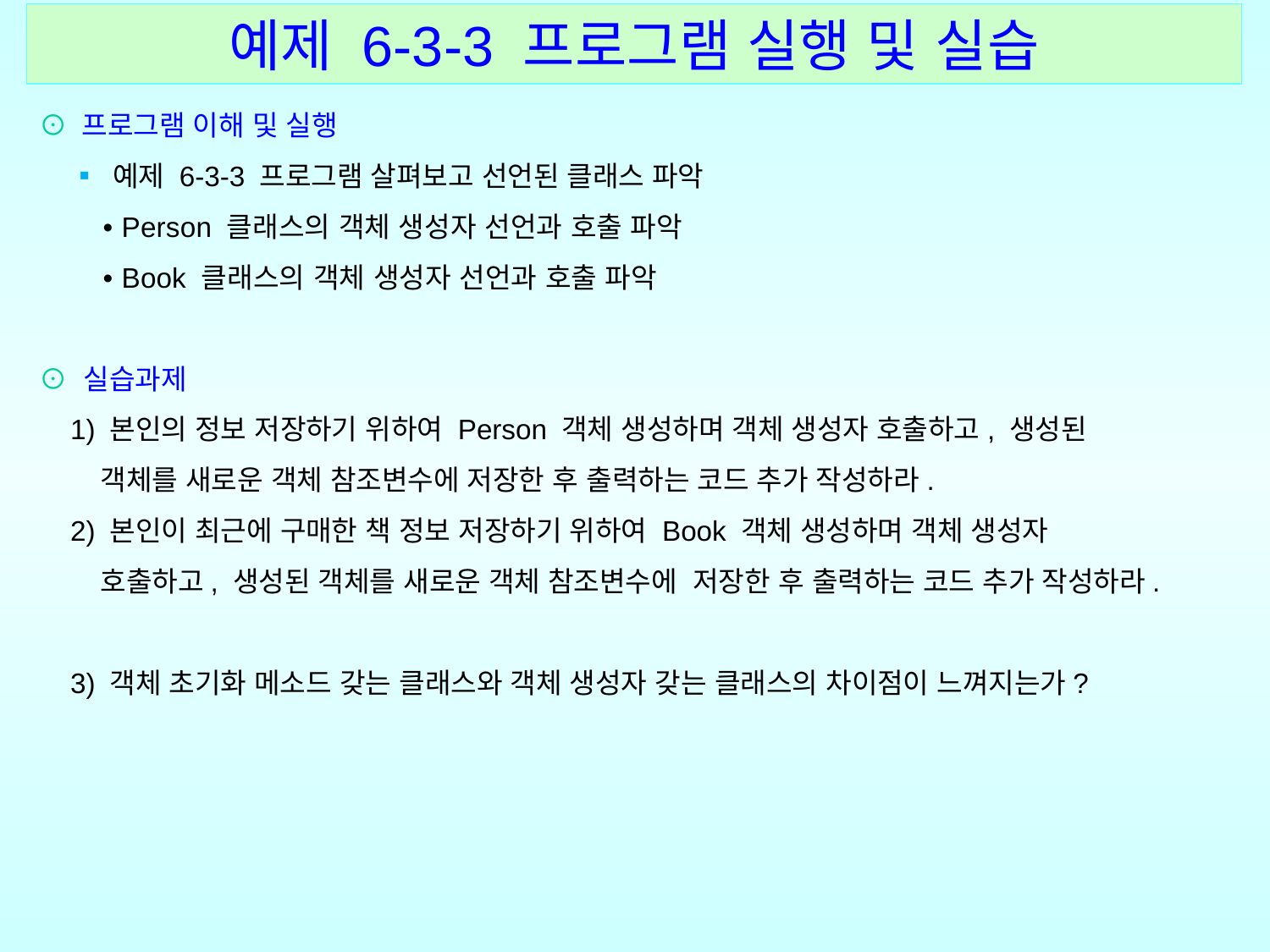

예제 6-3-3 프로그램 실행 및 실습
⊙ 프로그램 이해 및 실행
    ▪ 예제 6-3-3 프로그램 살펴보고 선언된 클래스 파악
        • Person 클래스의 객체 생성자 선언과 호출 파악
        • Book 클래스의 객체 생성자 선언과 호출 파악

⊙ 실습과제
    1) 본인의 정보 저장하기 위하여 Person 객체 생성하며 객체 생성자 호출하고, 생성된
       객체를 새로운 객체 참조변수에 저장한 후 출력하는 코드 추가 작성하라.
    2) 본인이 최근에 구매한 책 정보 저장하기 위하여 Book 객체 생성하며 객체 생성자
       호출하고, 생성된 객체를 새로운 객체 참조변수에  저장한 후 출력하는 코드 추가 작성하라.

    3) 객체 초기화 메소드 갖는 클래스와 객체 생성자 갖는 클래스의 차이점이 느껴지는가?